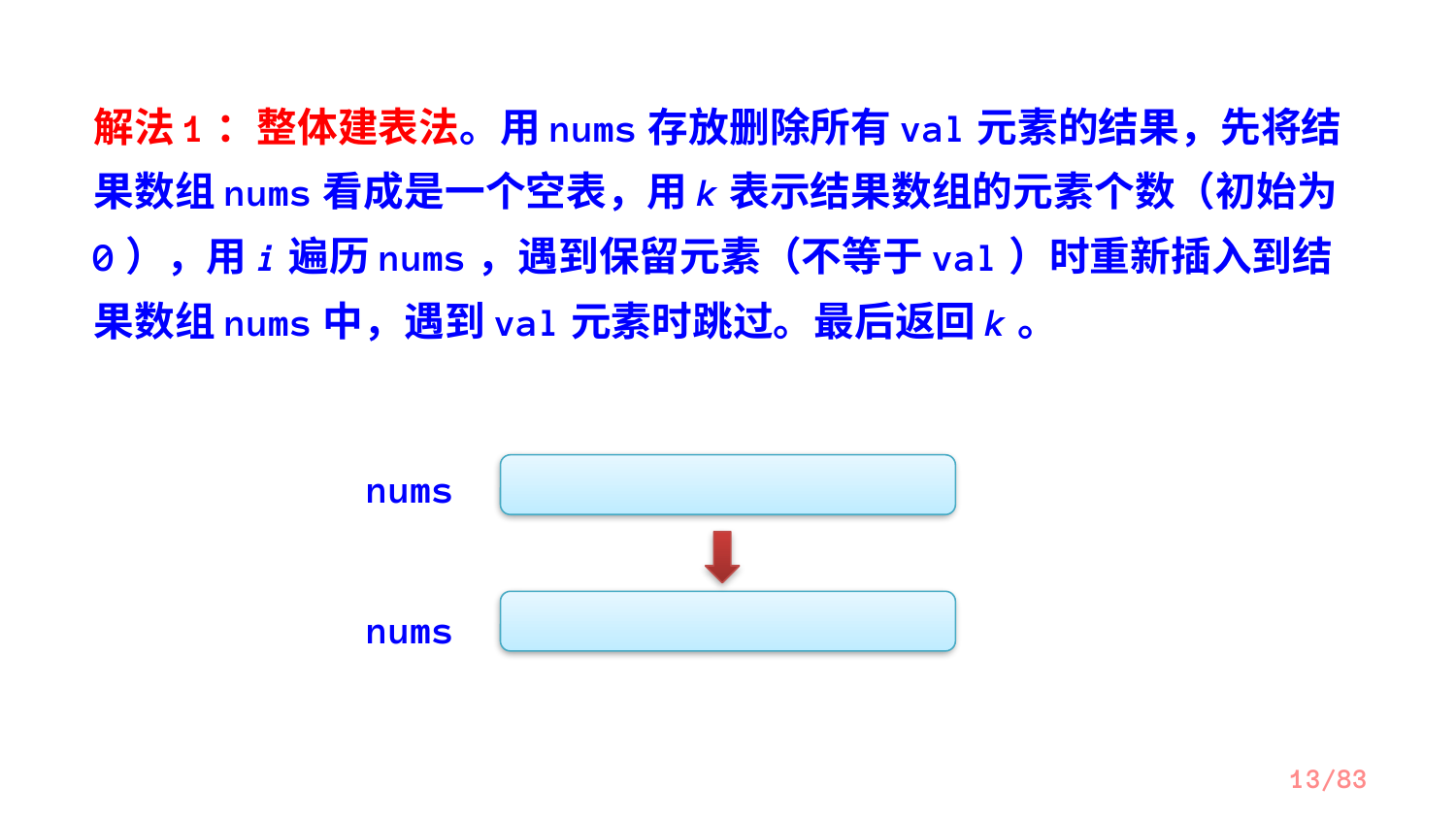

解法1：整体建表法。用nums存放删除所有val元素的结果，先将结果数组nums看成是一个空表，用k表示结果数组的元素个数（初始为0），用i遍历nums，遇到保留元素（不等于val）时重新插入到结果数组nums中，遇到val元素时跳过。最后返回k。

nums

nums
13/83